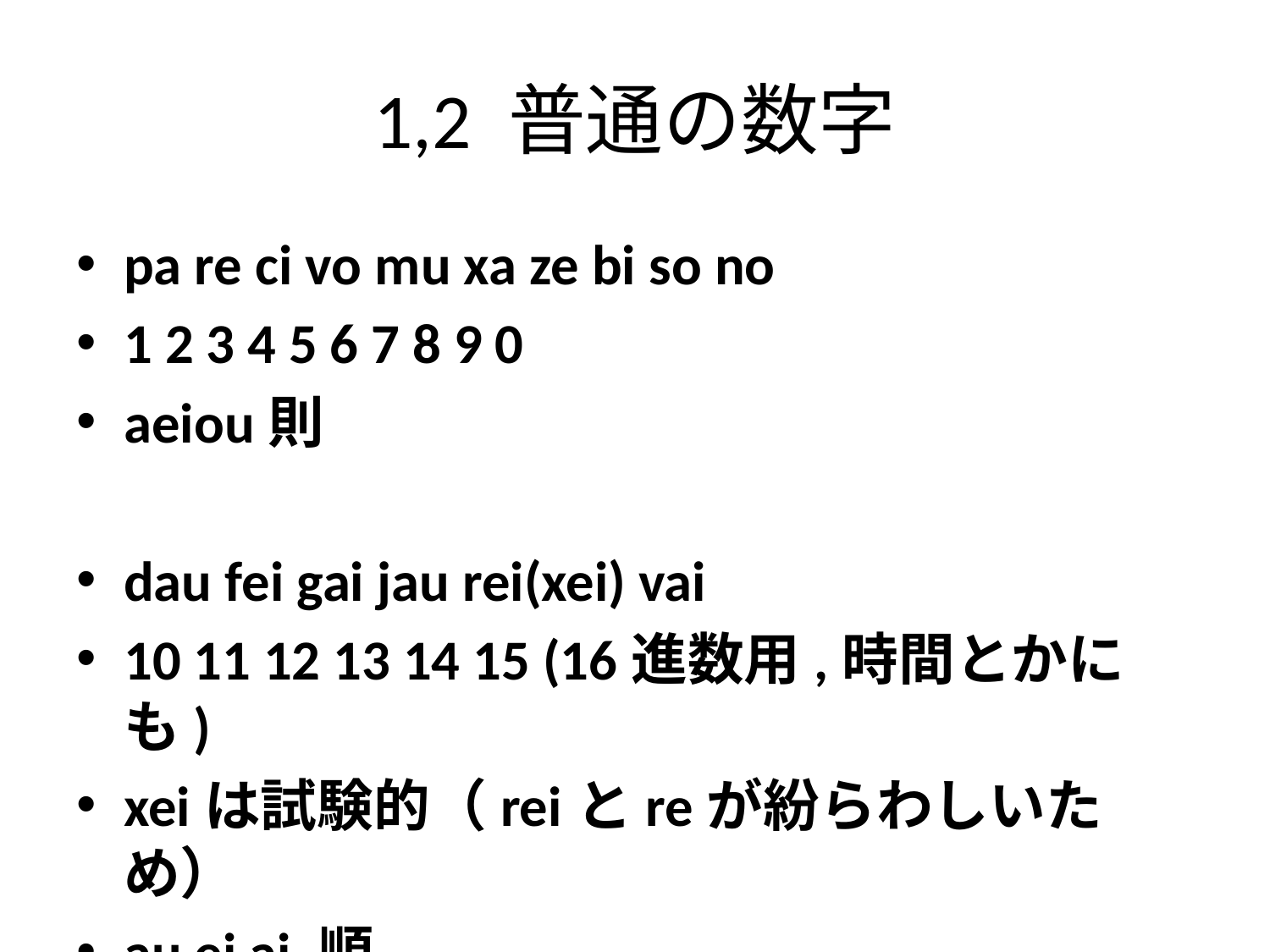

# 1,2 普通の数字
pa re ci vo mu xa ze bi so no
1 2 3 4 5 6 7 8 9 0
aeiou則

dau fei gai jau rei(xei) vai
10 11 12 13 14 15 (16進数用,時間とかにも)
xeiは試験的（reiとreが紛らわしいため）
au ei ai 順